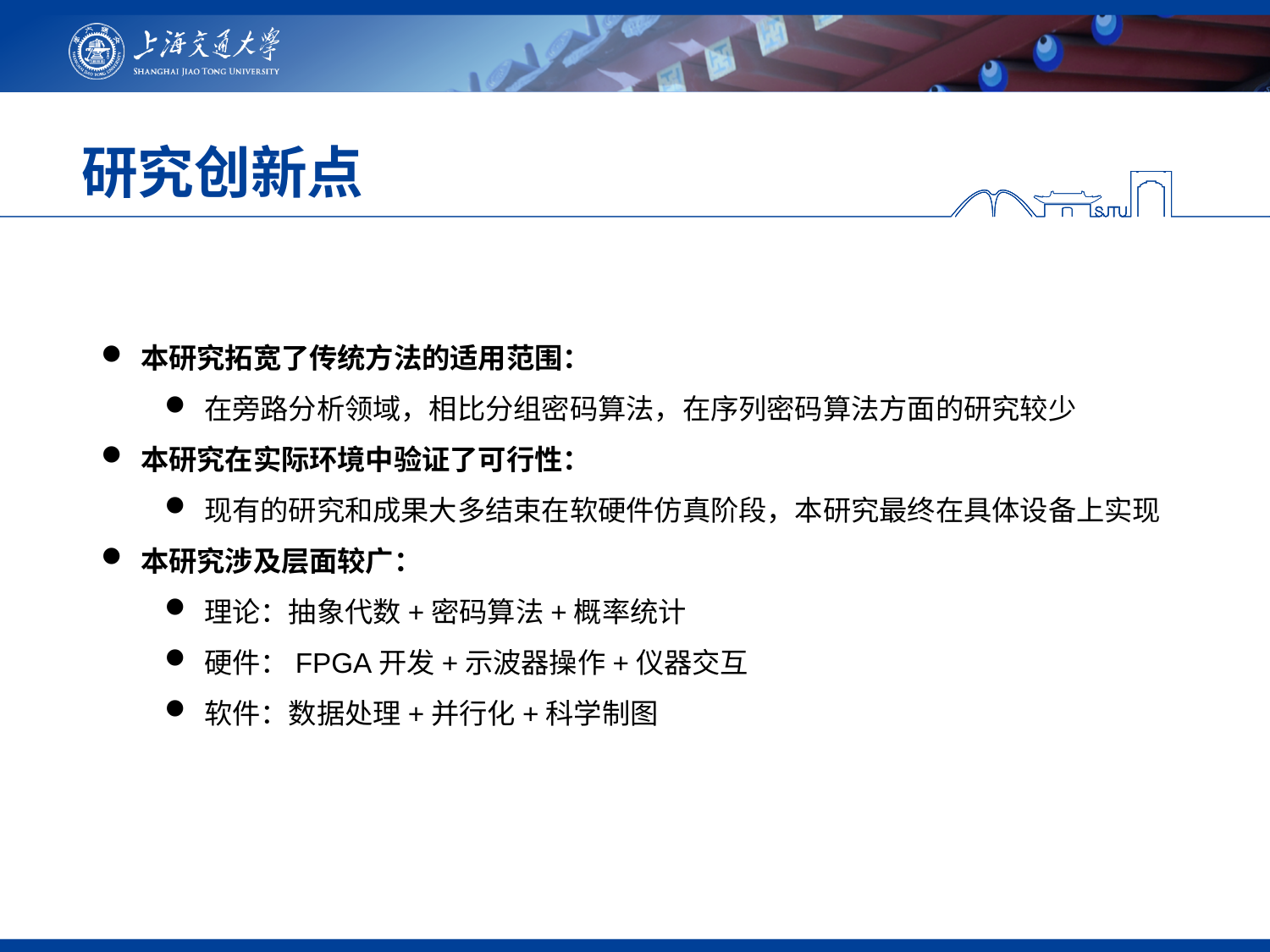

# 研究创新点
本研究拓宽了传统方法的适用范围：
在旁路分析领域，相比分组密码算法，在序列密码算法方面的研究较少
本研究在实际环境中验证了可行性：
现有的研究和成果大多结束在软硬件仿真阶段，本研究最终在具体设备上实现
本研究涉及层面较广：
理论：抽象代数+密码算法+概率统计
硬件：FPGA开发+示波器操作+仪器交互
软件：数据处理+并行化+科学制图